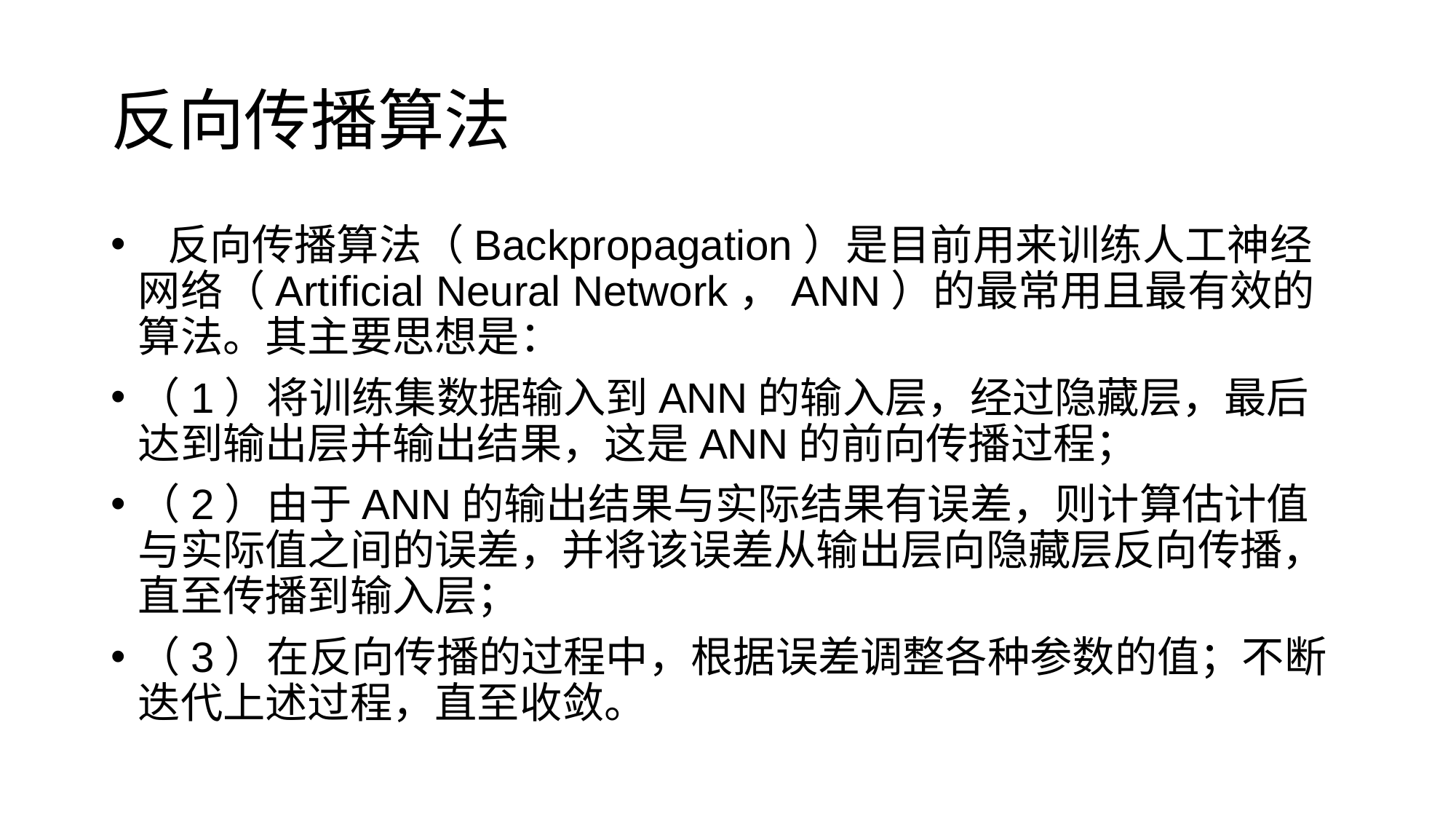

# 反向传播算法
  反向传播算法（Backpropagation）是目前用来训练人工神经网络（Artificial Neural Network，ANN）的最常用且最有效的算法。其主要思想是：
（1）将训练集数据输入到ANN的输入层，经过隐藏层，最后达到输出层并输出结果，这是ANN的前向传播过程；
（2）由于ANN的输出结果与实际结果有误差，则计算估计值与实际值之间的误差，并将该误差从输出层向隐藏层反向传播，直至传播到输入层；
（3）在反向传播的过程中，根据误差调整各种参数的值；不断迭代上述过程，直至收敛。